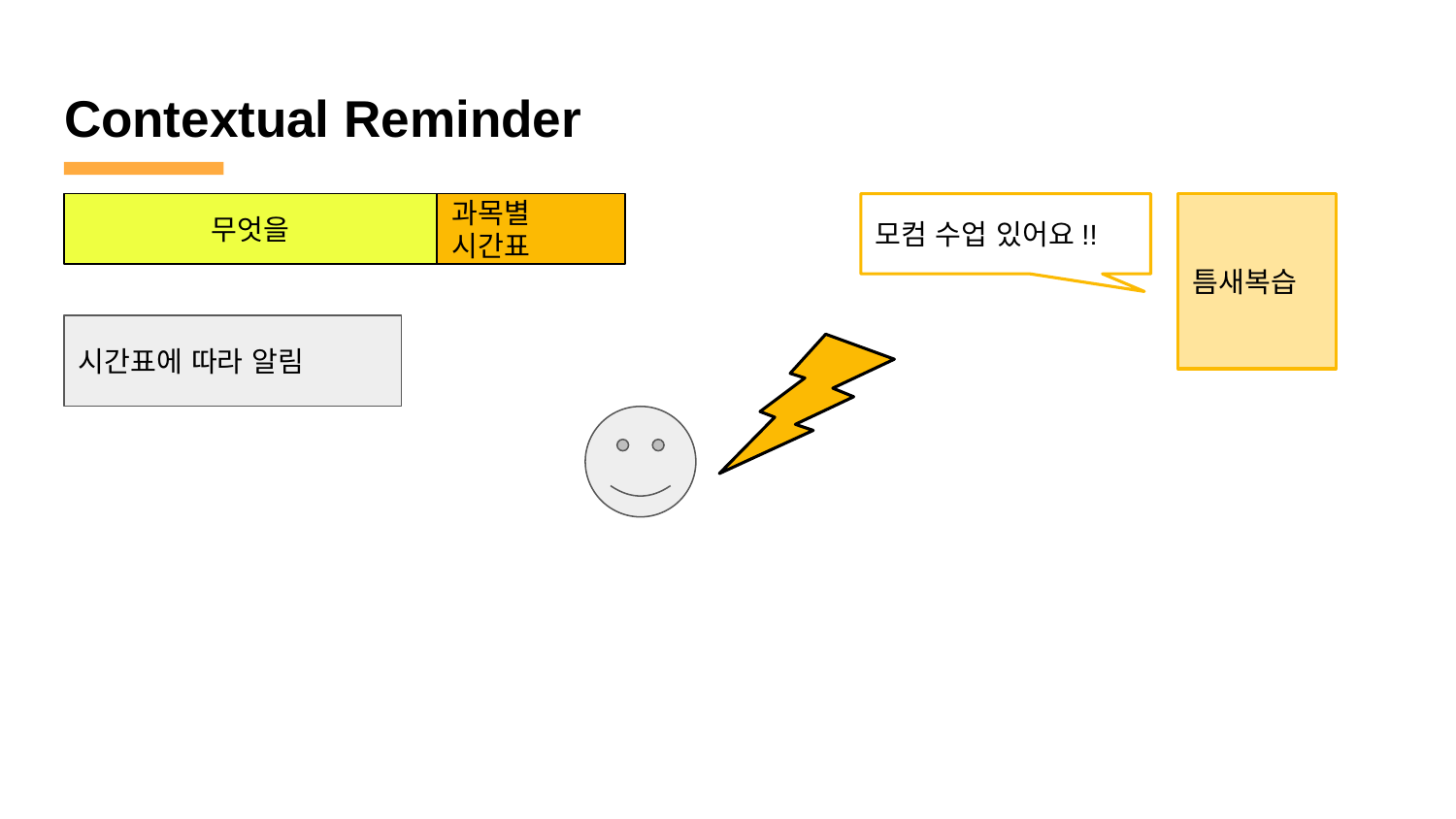

# Contextual Reminder

무엇을
과목별 시간표
모컴 수업 있어요!!
틈새복습
시간표에 따라 알림